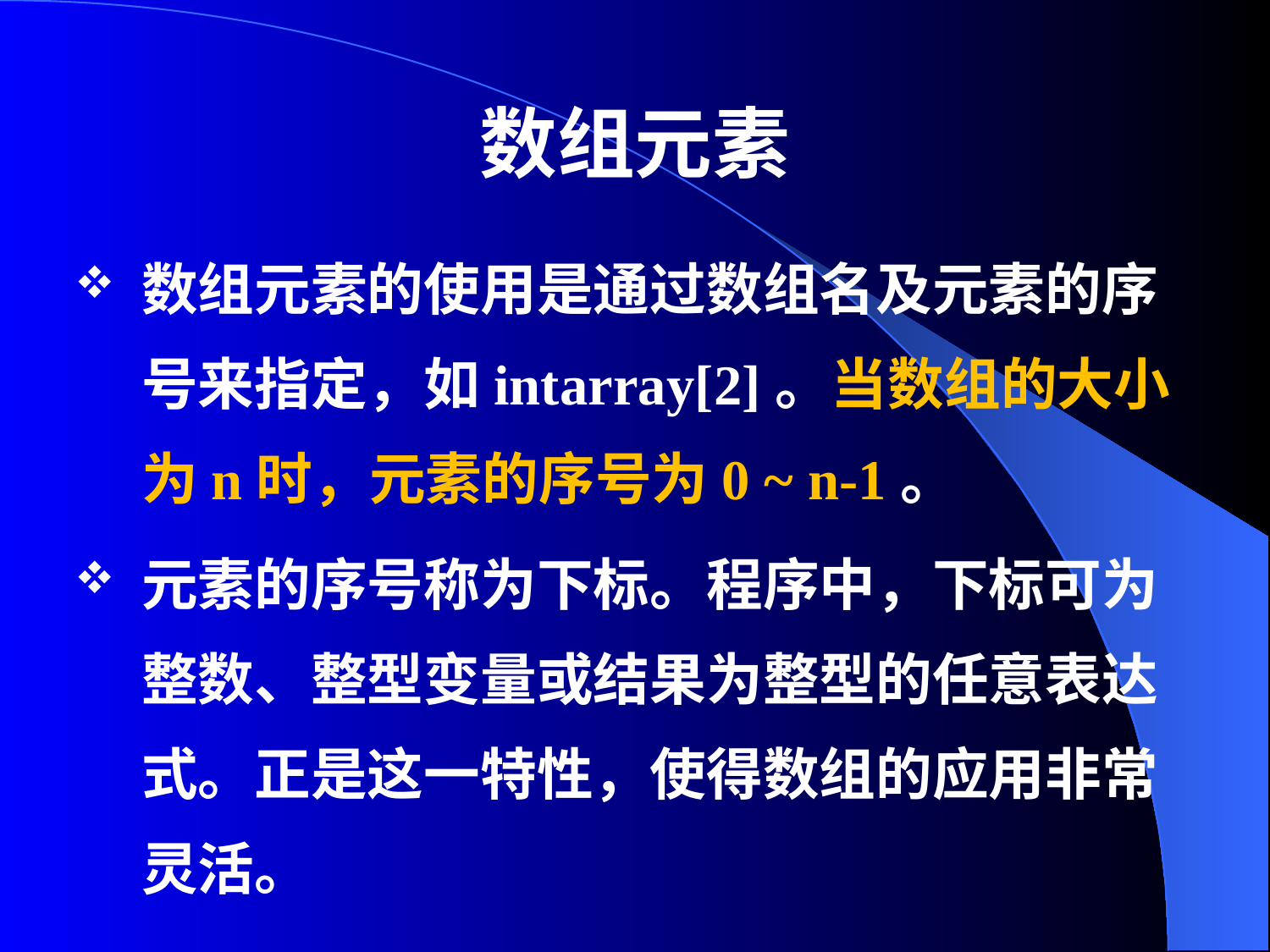

# 数组元素
数组元素的使用是通过数组名及元素的序号来指定，如intarray[2]。当数组的大小为n时，元素的序号为0 ~ n-1。
元素的序号称为下标。程序中，下标可为整数、整型变量或结果为整型的任意表达式。正是这一特性，使得数组的应用非常灵活。